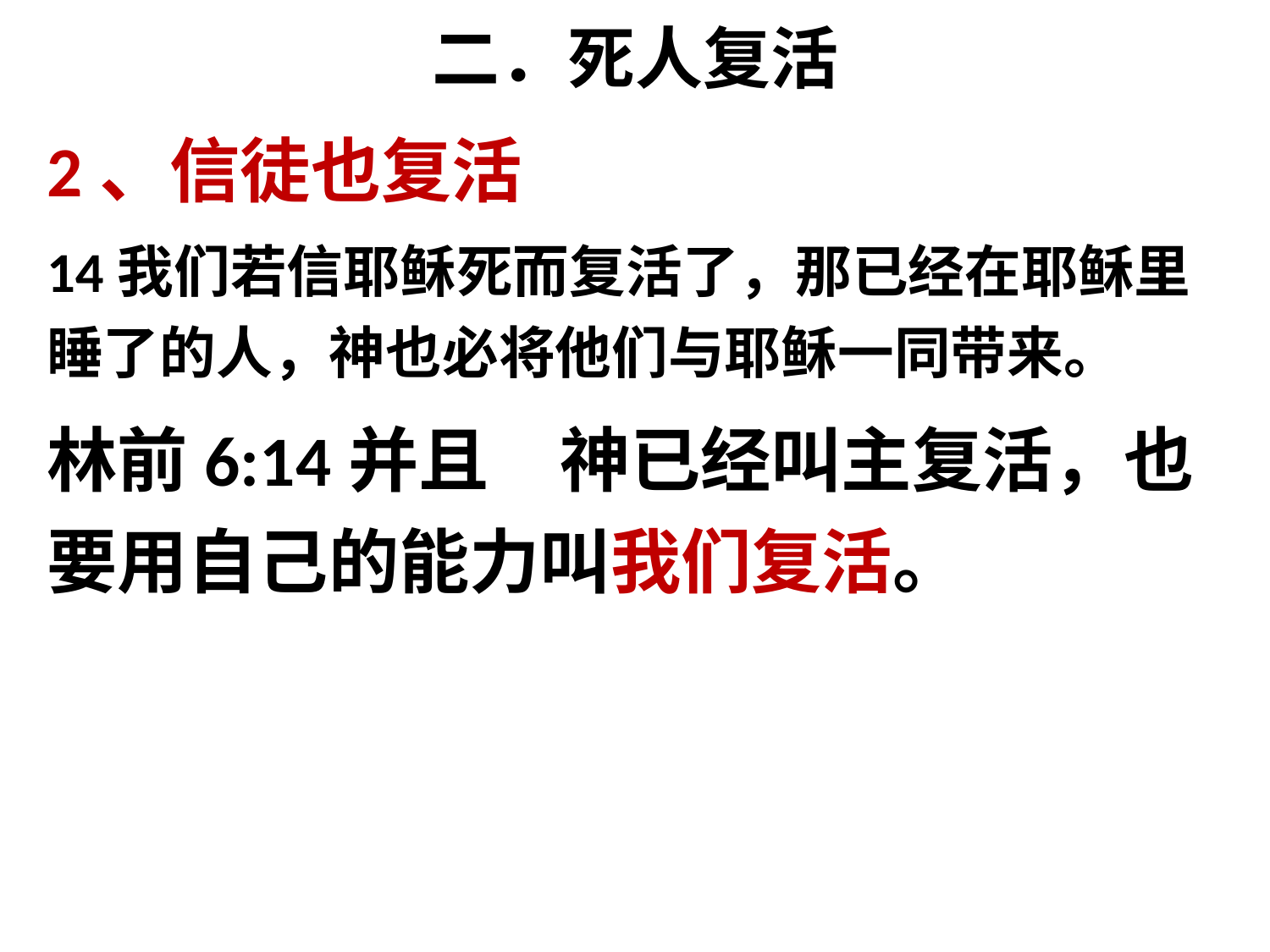

# 二．死人复活
2、信徒也复活
14我们若信耶稣死而复活了，那已经在耶稣里睡了的人，神也必将他们与耶稣一同带来。
林前6:14并且　神已经叫主复活，也要用自己的能力叫我们复活。